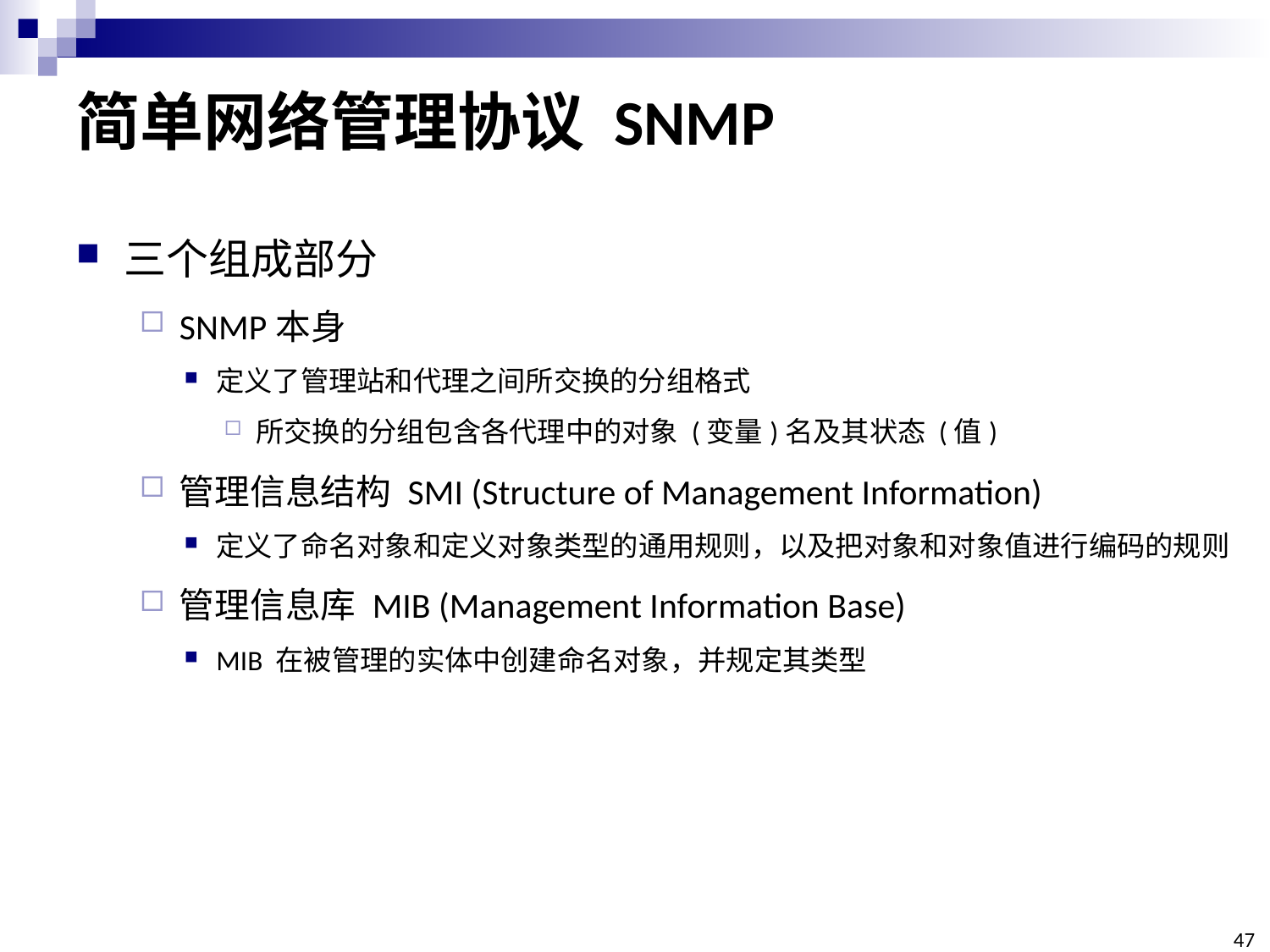

# 简单网络管理协议 SNMP
三个组成部分
SNMP本身
定义了管理站和代理之间所交换的分组格式
所交换的分组包含各代理中的对象 (变量)名及其状态 (值)
管理信息结构 SMI (Structure of Management Information)
定义了命名对象和定义对象类型的通用规则，以及把对象和对象值进行编码的规则
管理信息库 MIB (Management Information Base)
MIB 在被管理的实体中创建命名对象，并规定其类型
47